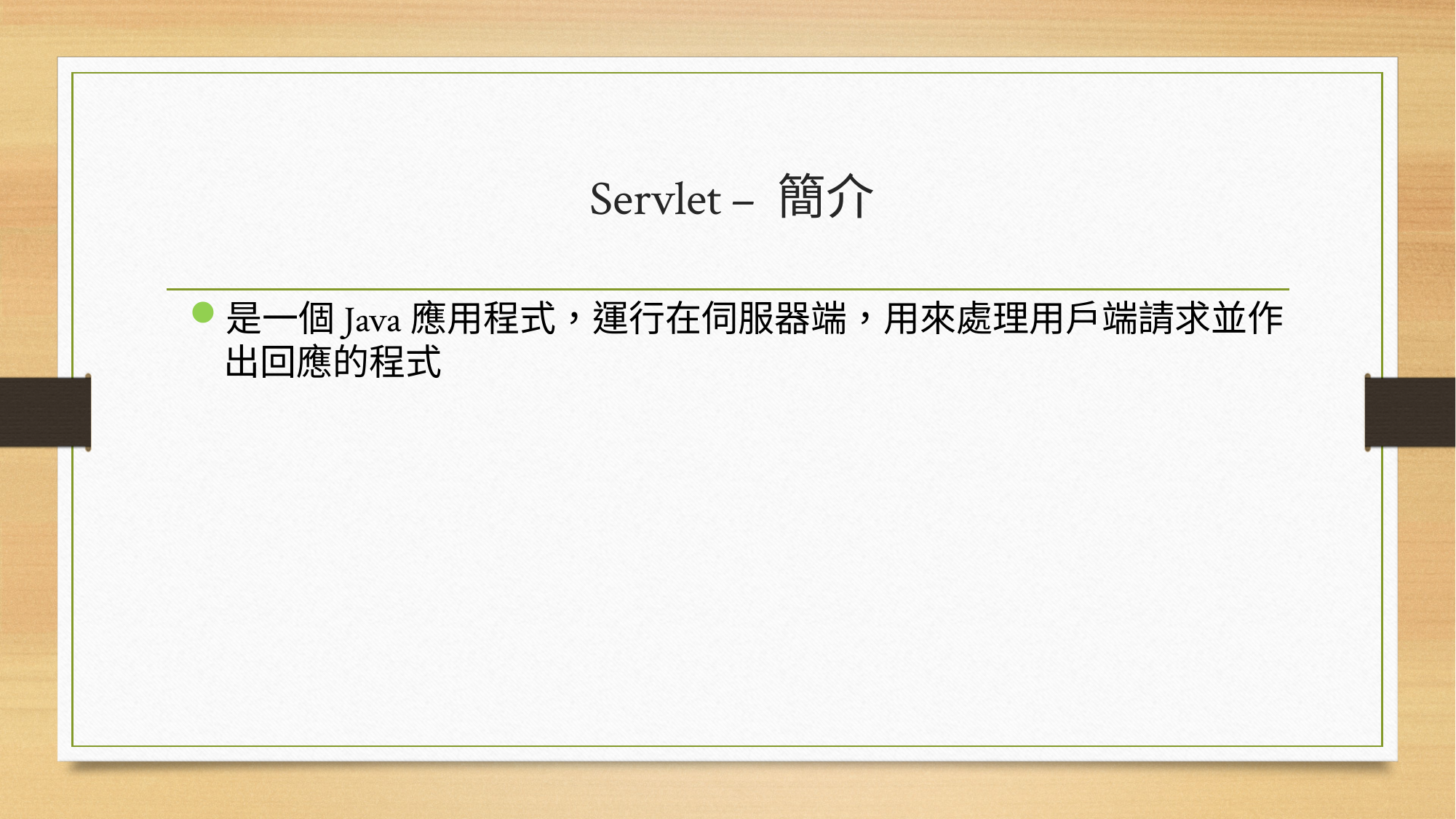

# Servlet – 簡介
是一個Java應用程式，運行在伺服器端，用來處理用戶端請求並作出回應的程式